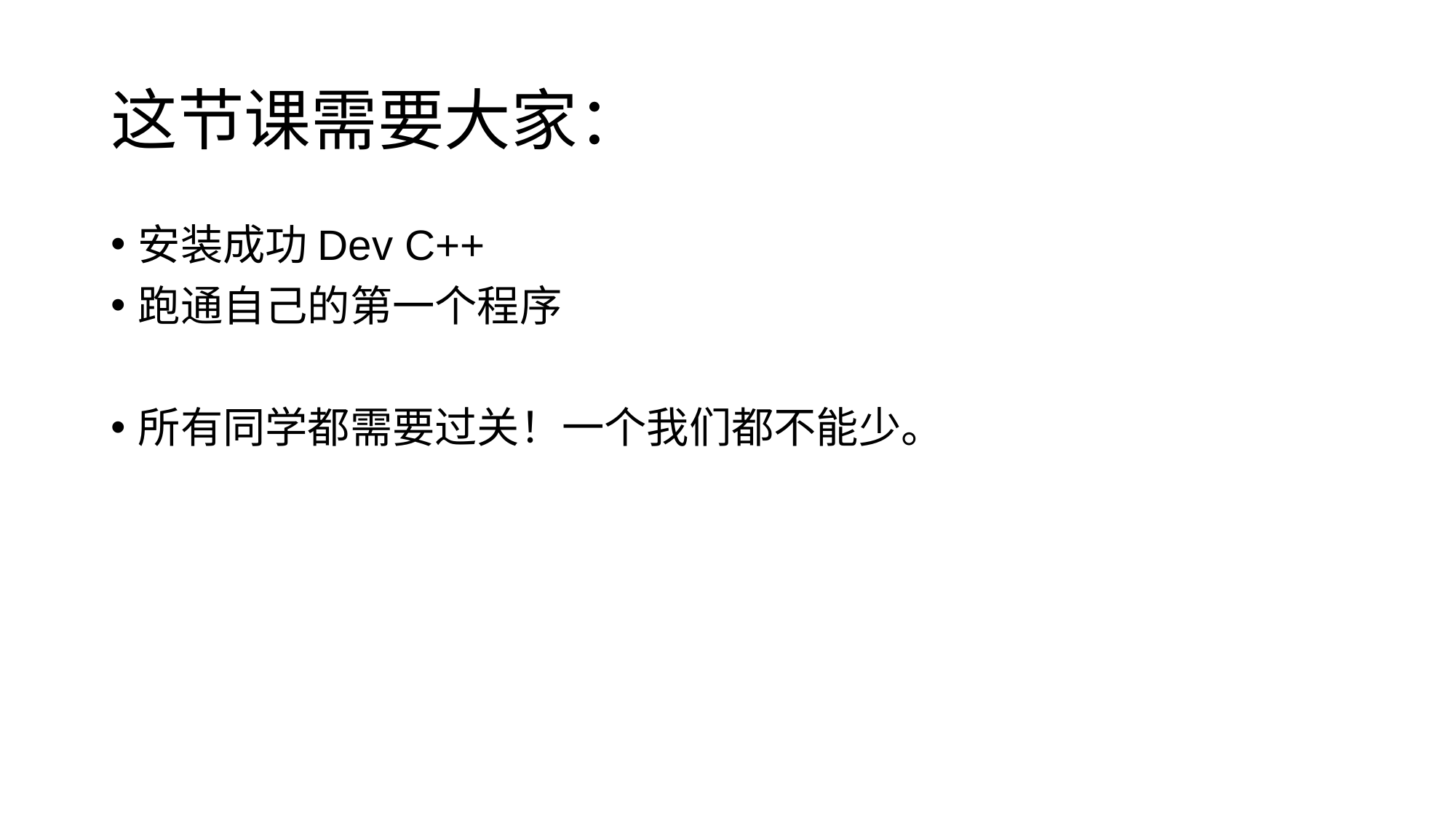

# 这节课需要大家：
安装成功Dev C++
跑通自己的第一个程序

所有同学都需要过关！一个我们都不能少。